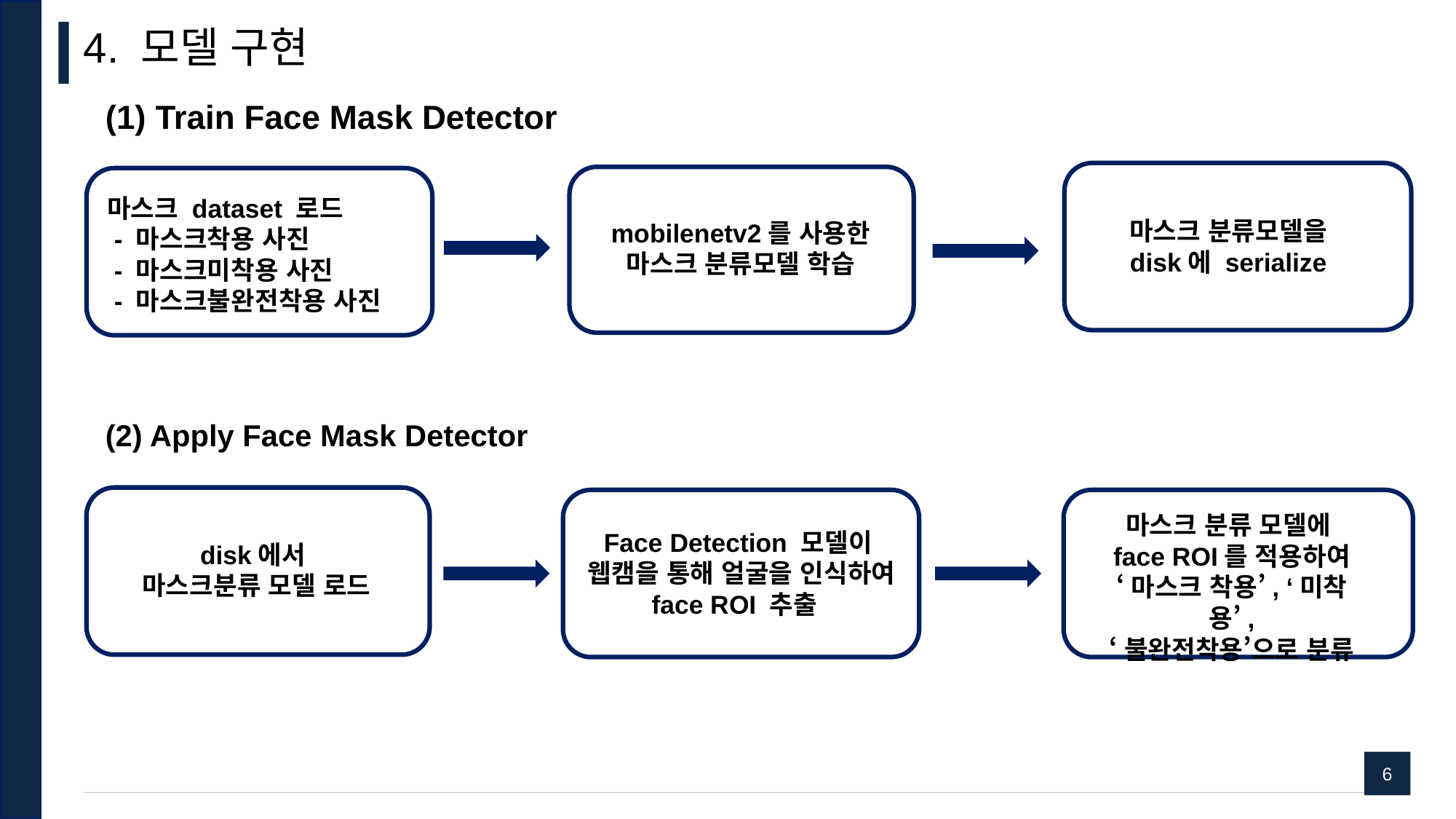

4. 모델 구현
(1) Train Face Mask Detector

(2) Apply Face Mask Detector

마스크 분류모델을
disk에 serialize

mobilenetv2를 사용한
마스크 분류모델 학습

마스크 dataset 로드
 - 마스크착용 사진
 - 마스크미착용 사진
 - 마스크불완전착용 사진

disk에서
마스크분류 모델 로드

마스크 분류 모델에
face ROI를 적용하여
‘마스크 착용’, ‘미착용’,
‘불완전착용’으로 분류

Face Detection 모델이
웹캠을 통해 얼굴을 인식하여
face ROI 추출

6